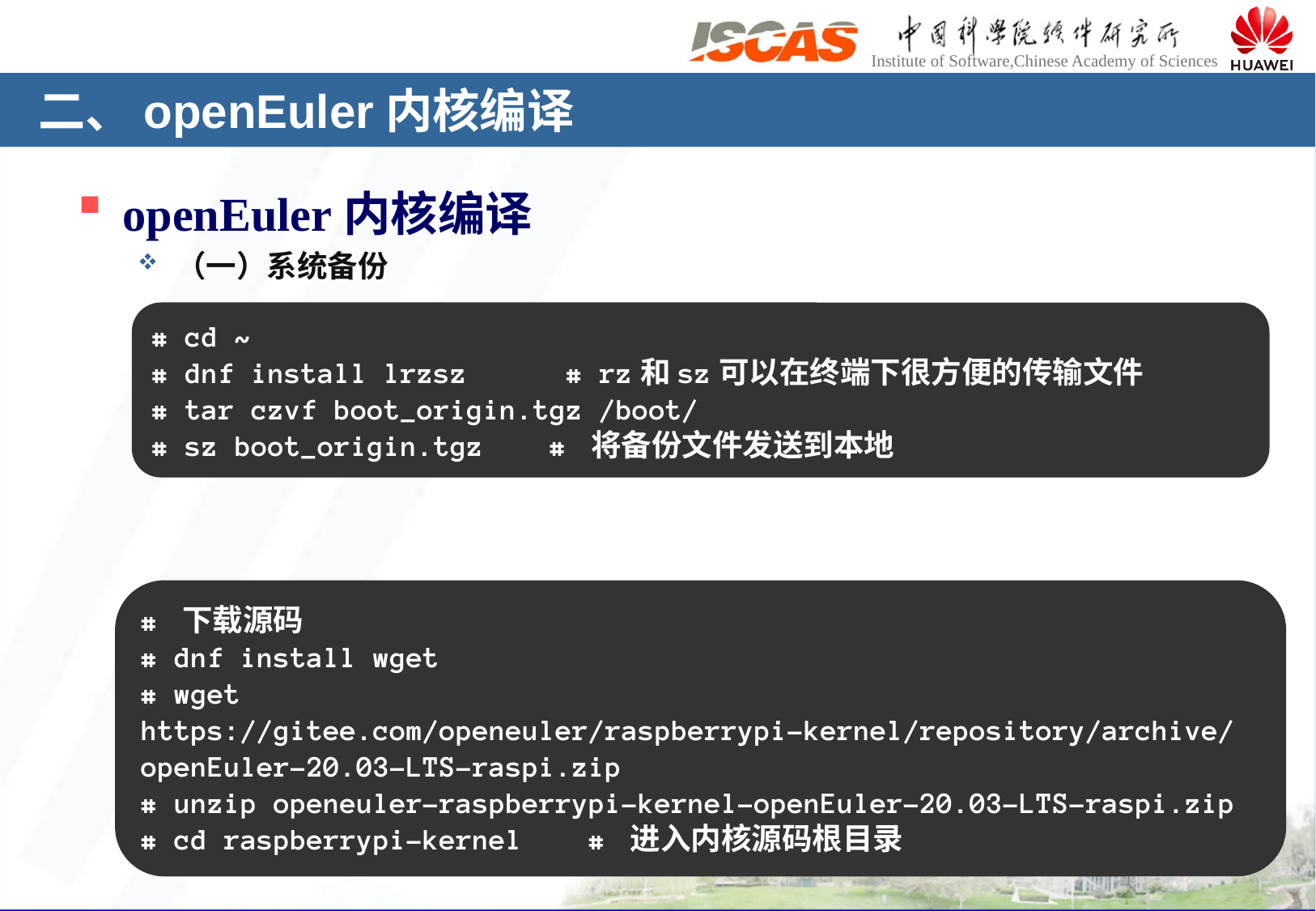

# 二、openEuler内核编译
openEuler内核编译
（一）系统备份

（二）内核源码下载
# cd ~
# dnf install lrzsz      # rz和sz可以在终端下很方便的传输文件
# tar czvf boot_origin.tgz /boot/
# sz boot_origin.tgz    # 将备份文件发送到本地
# 下载源码
# dnf install wget
# wget https://gitee.com/openeuler/raspberrypi-kernel/repository/archive/openEuler-20.03-LTS-raspi.zip
# unzip openeuler-raspberrypi-kernel-openEuler-20.03-LTS-raspi.zip
# cd raspberrypi-kernel    # 进入内核源码根目录